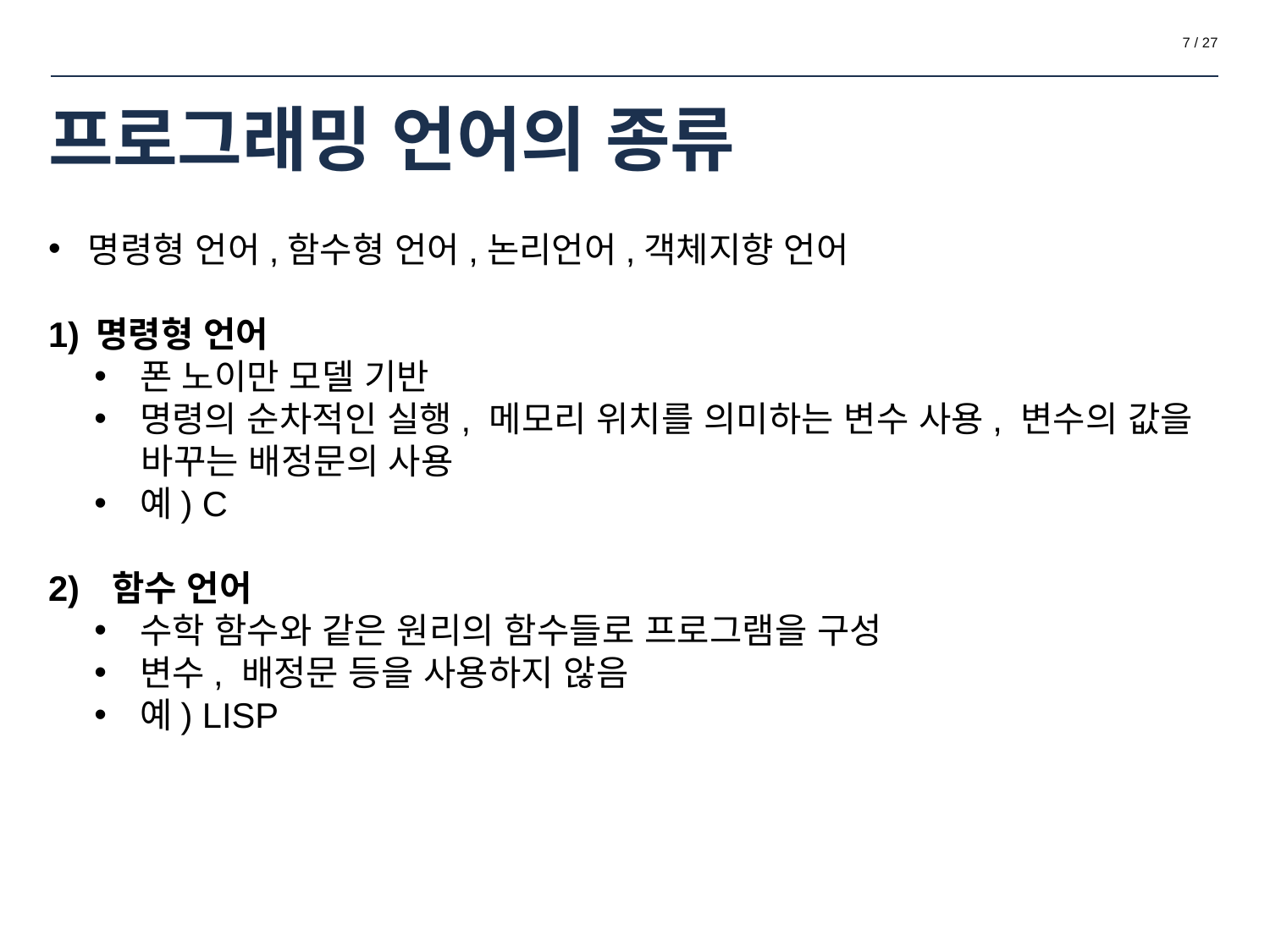

7 / 27
# 프로그래밍 언어의 종류
명령형 언어,함수형 언어,논리언어,객체지향 언어

명령형 언어
  폰 노이만 모델 기반
  명령의 순차적인 실행, 메모리 위치를 의미하는 변수 사용, 변수의 값을
   바꾸는 배정문의 사용
  예) C

함수 언어
  수학 함수와 같은 원리의 함수들로 프로그램을 구성
  변수, 배정문 등을 사용하지 않음
  예) LISP